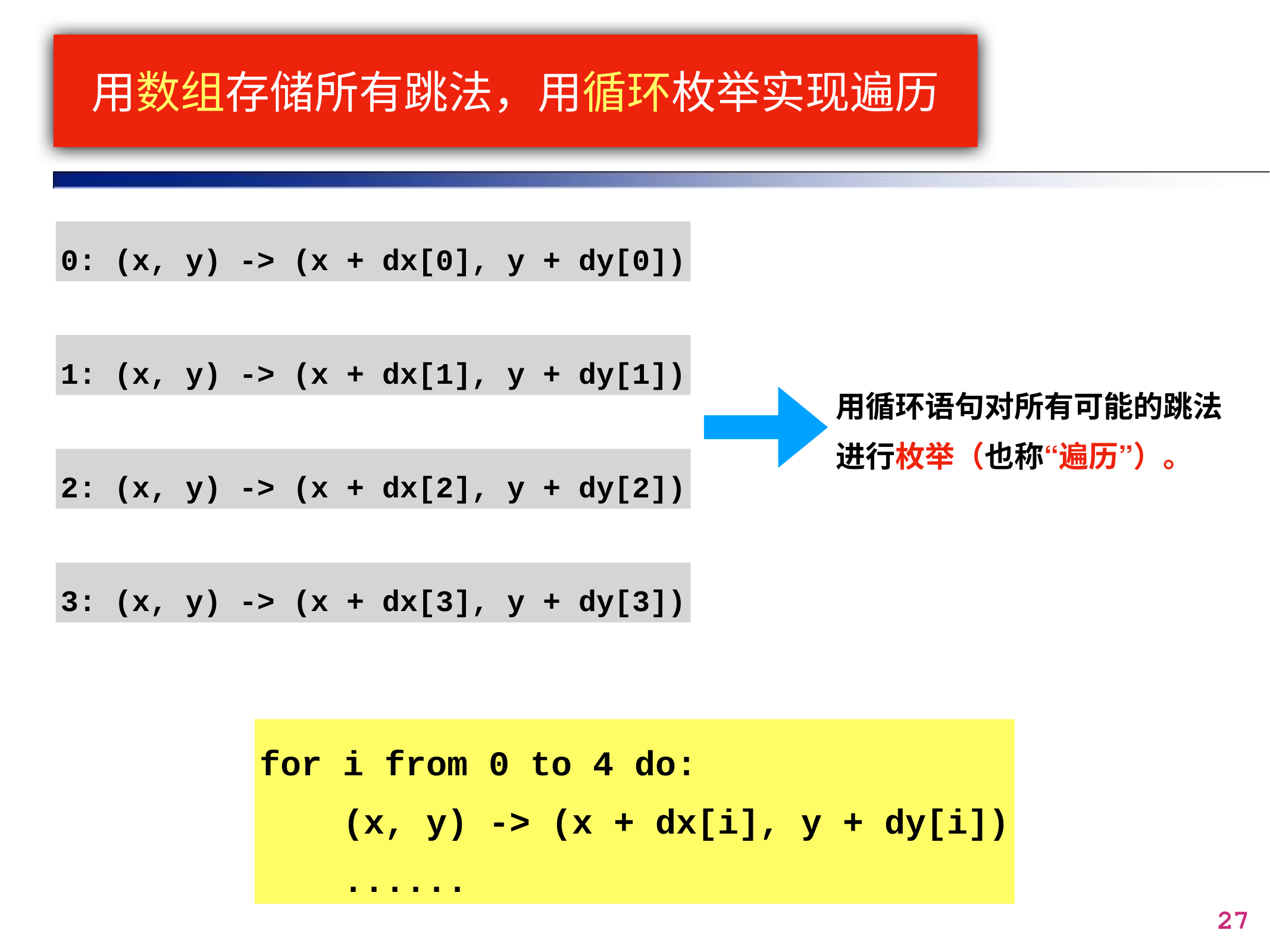

# 用数组存储所有跳法，用循环枚举实现遍历
0: (x, y) -> (x + dx[0], y + dy[0])
1: (x, y) -> (x + dx[1], y + dy[1])
2: (x, y) -> (x + dx[2], y + dy[2])
3: (x, y) -> (x + dx[3], y + dy[3])
用循环语句对所有可能的跳法进行枚举（也称“遍历”）。

for i from 0 to 4 do:
    (x, y) -> (x + dx[i], y + dy[i])
    ......
27